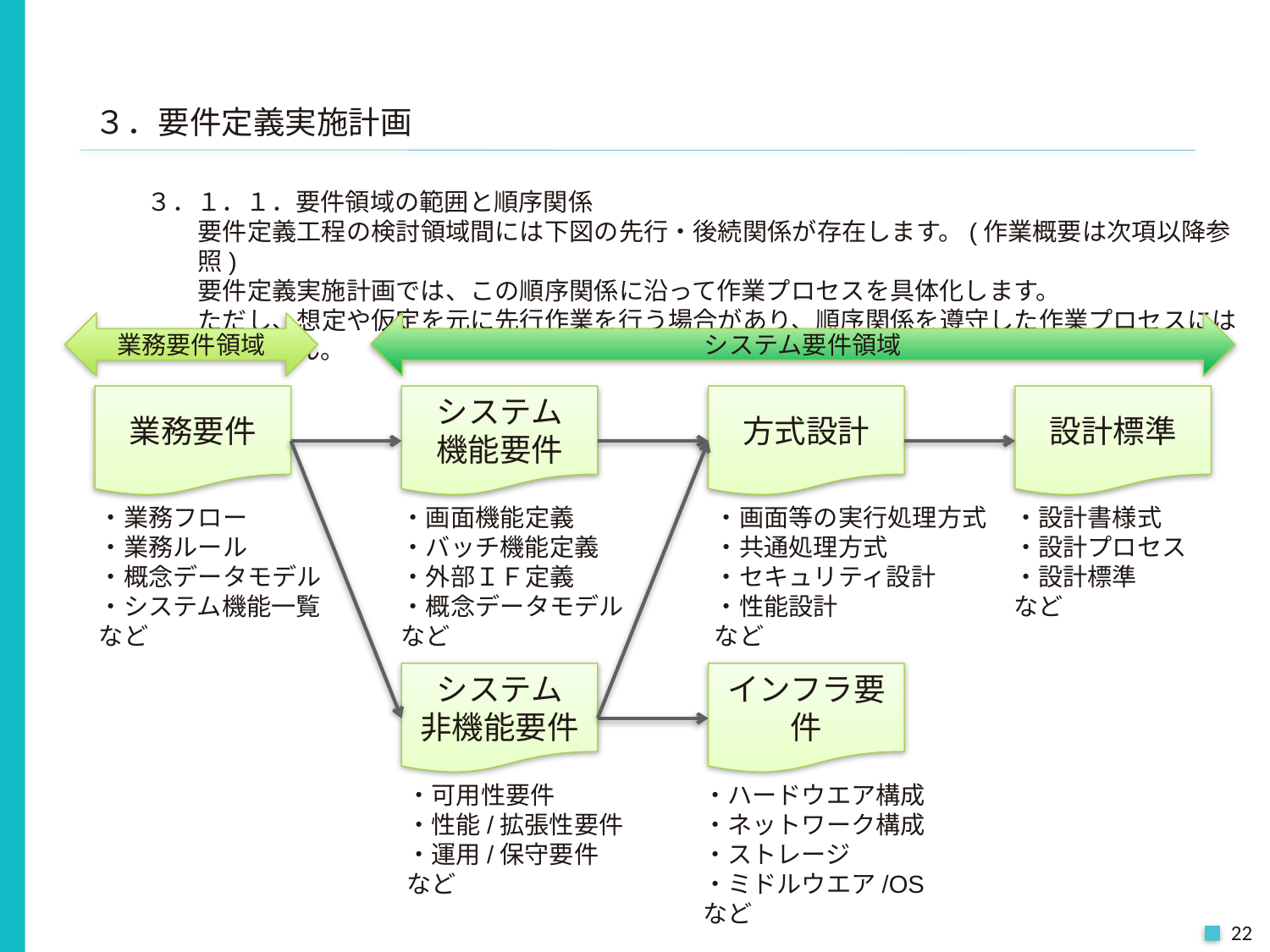

３．要件定義実施計画
　　３．１．１．要件領域の範囲と順序関係
要件定義工程の検討領域間には下図の先行・後続関係が存在します。(作業概要は次項以降参照)
要件定義実施計画では、この順序関係に沿って作業プロセスを具体化します。
ただし、想定や仮定を元に先行作業を行う場合があり、順序関係を遵守した作業プロセスにはなりません。
業務要件領域
システム要件領域
業務要件
システム
機能要件
方式設計
設計標準
・業務フロー
・業務ルール
・概念データモデル
・システム機能一覧
など
・画面機能定義
・バッチ機能定義
・外部ＩＦ定義
・概念データモデル
など
・画面等の実行処理方式
・共通処理方式
・セキュリティ設計
・性能設計
など
・設計書様式
・設計プロセス
・設計標準
など
システム
非機能要件
インフラ要件
・可用性要件
・性能/拡張性要件
・運用/保守要件
など
・ハードウエア構成
・ネットワーク構成
・ストレージ
・ミドルウエア/OS
など
22